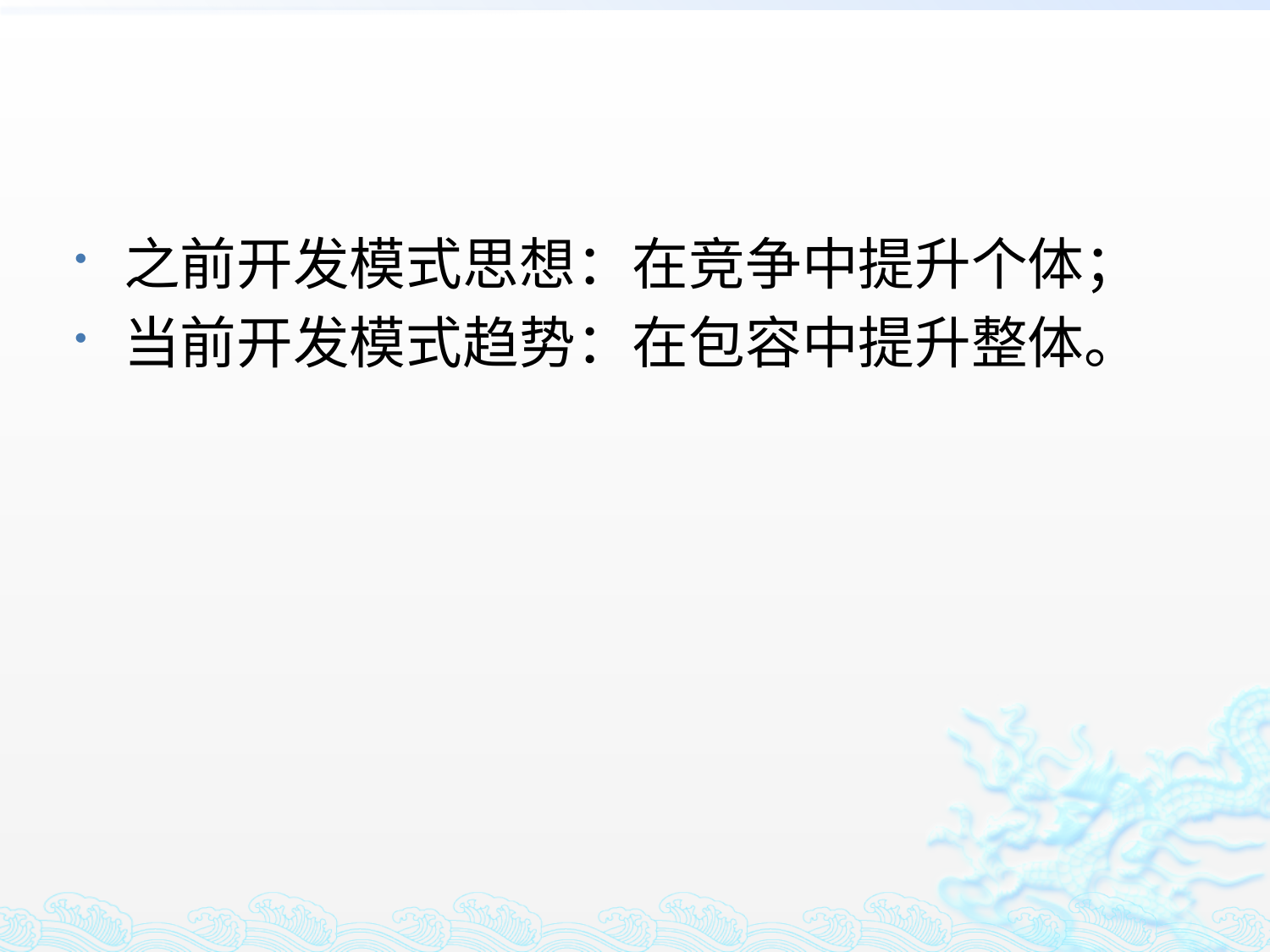

#
之前开发模式思想：在竞争中提升个体；
当前开发模式趋势：在包容中提升整体。